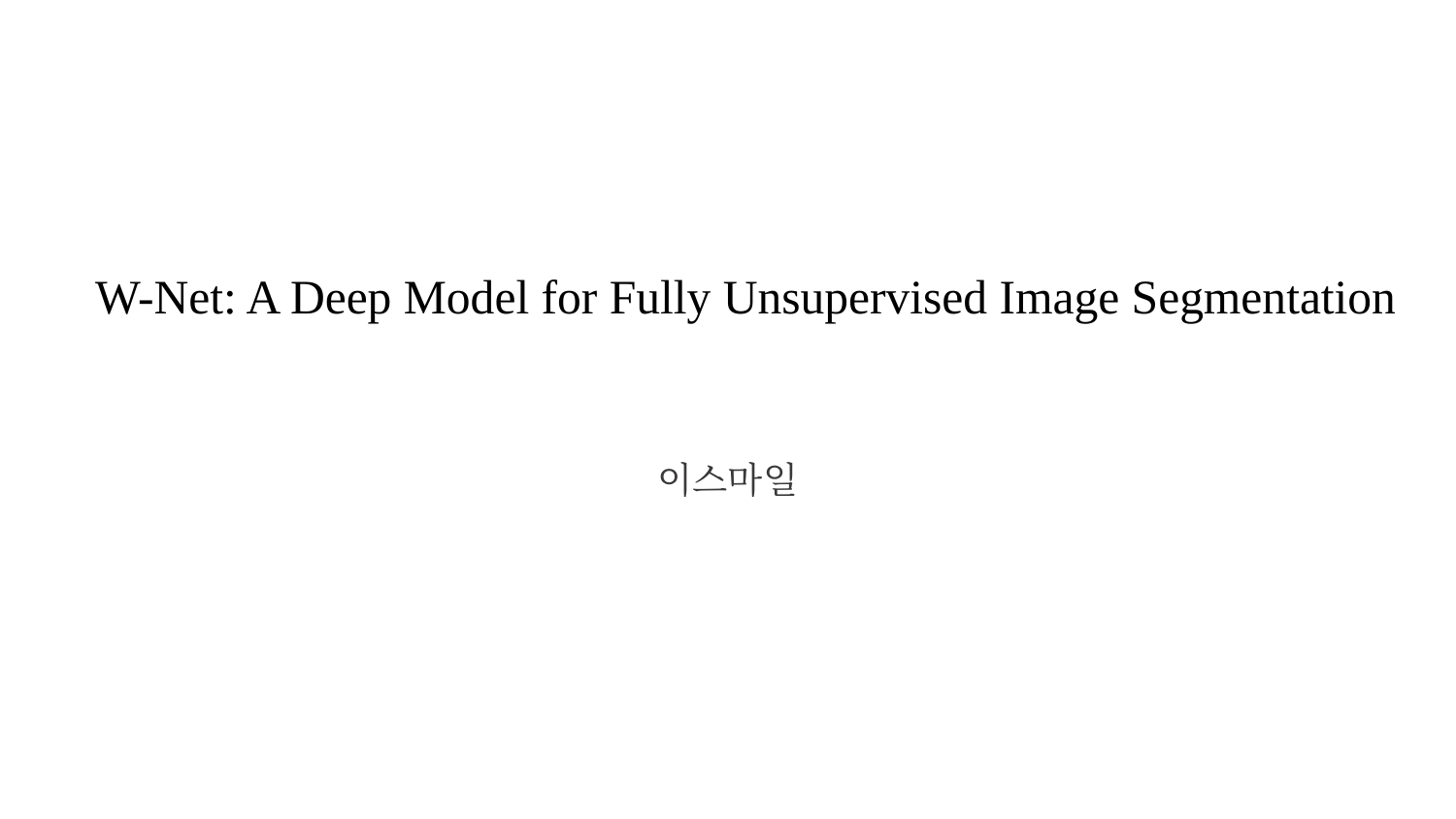

# W-Net: A Deep Model for Fully Unsupervised Image Segmentation
이스마일